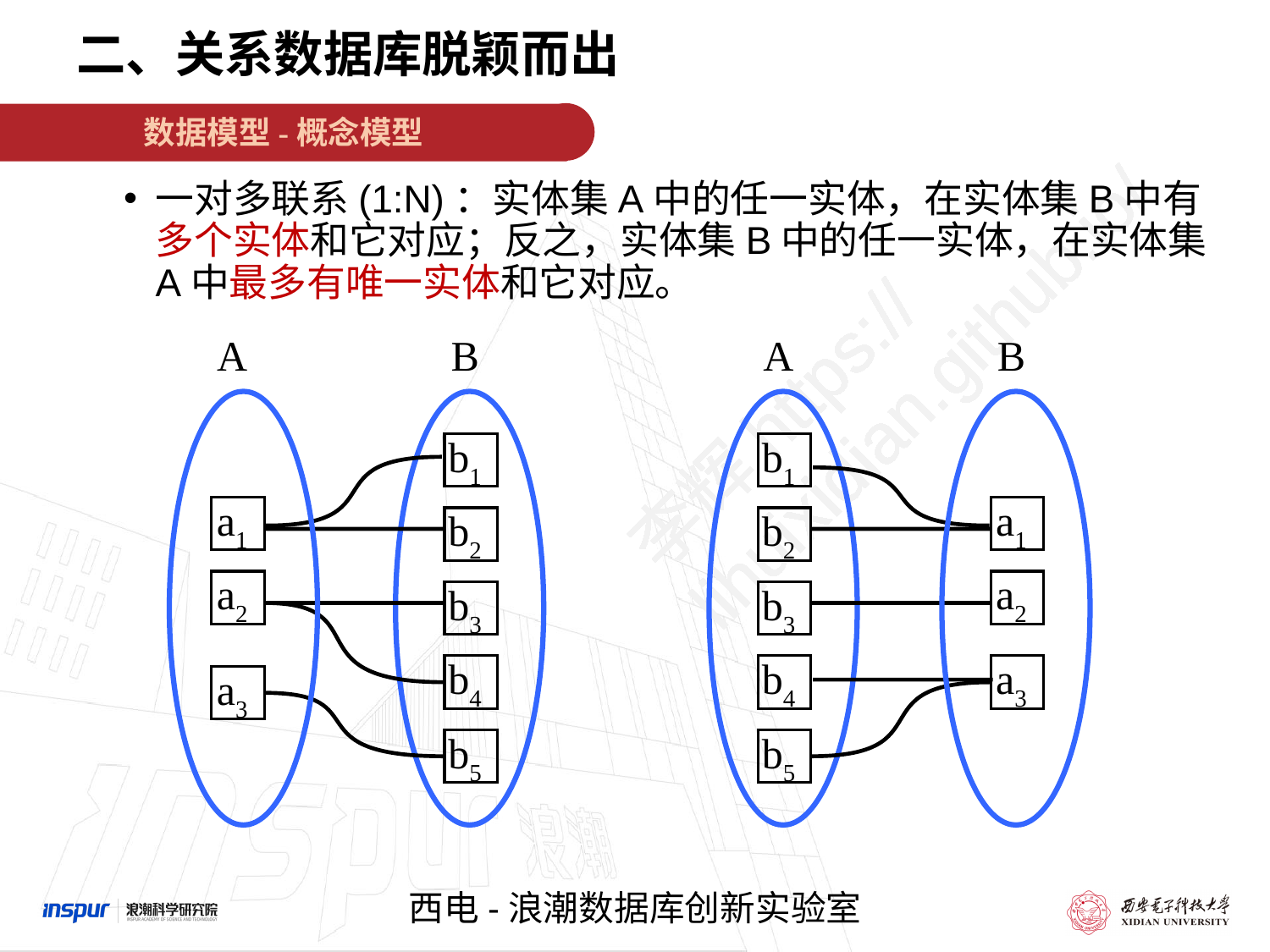

二、关系数据库脱颖而出

数据模型-概念模型
一对多联系(1:N)：实体集A中的任一实体，在实体集B中有多个实体和它对应；反之，实体集B中的任一实体，在实体集A中最多有唯一实体和它对应。
A
B

b1
a1
b2

a2
b3

b4
a3
b5
A
B

b1
a1
b2

a2
b3

b4
a3

b5